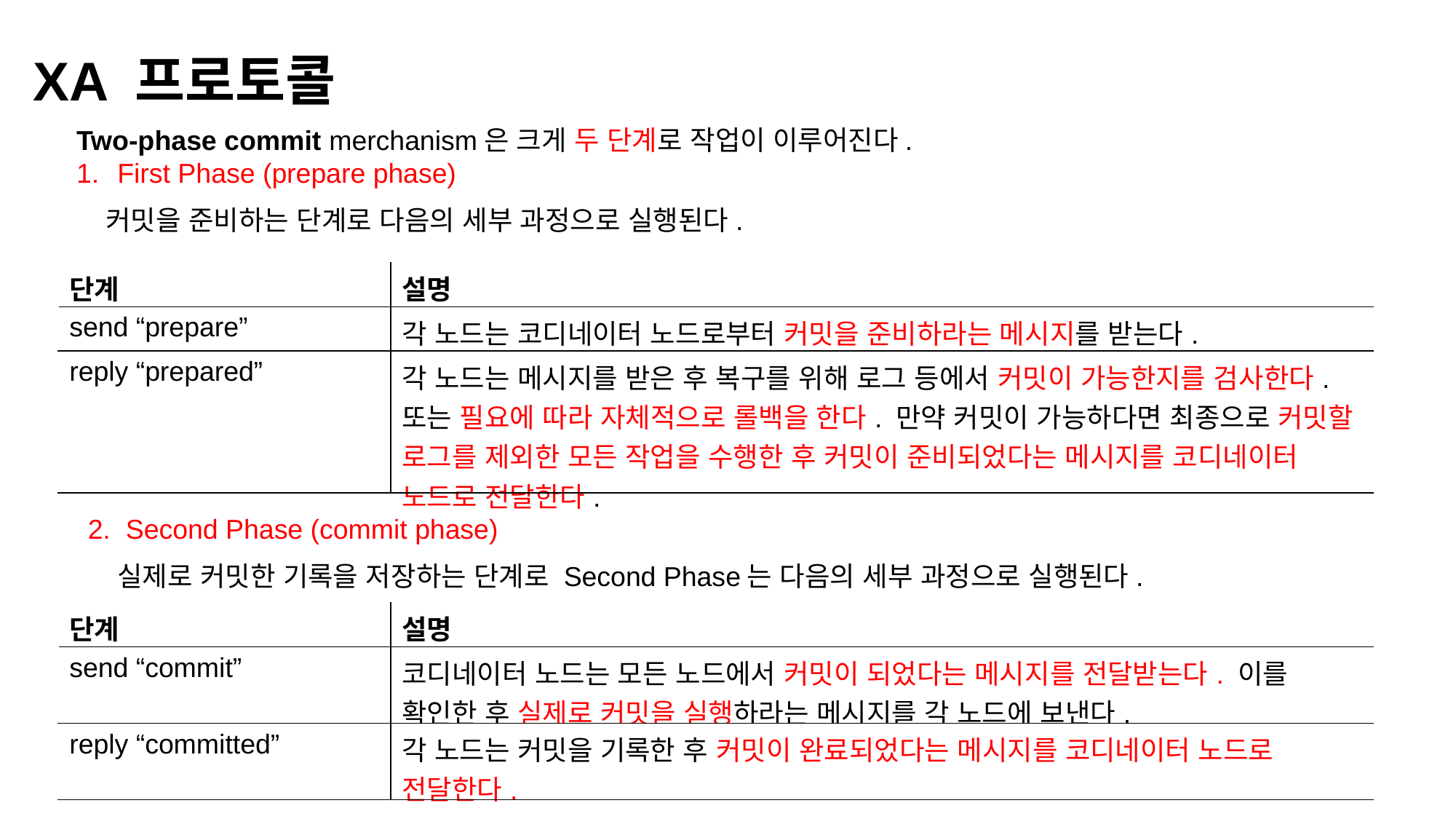

XA 프로토콜
Two-phase commit merchanism은 크게 두 단계로 작업이 이루어진다.
First Phase (prepare phase)

   커밋을 준비하는 단계로 다음의 세부 과정으로 실행된다.

| 단계 | 설명 |
| --- | --- |
| send “prepare” | 각 노드는 코디네이터 노드로부터 커밋을 준비하라는 메시지를 받는다. |
| reply “prepared” | 각 노드는 메시지를 받은 후 복구를 위해 로그 등에서 커밋이 가능한지를 검사한다. 또는 필요에 따라 자체적으로 롤백을 한다. 만약 커밋이 가능하다면 최종으로 커밋할 로그를 제외한 모든 작업을 수행한 후 커밋이 준비되었다는 메시지를 코디네이터 노드로 전달한다. |
2.  Second Phase (commit phase)

   실제로 커밋한 기록을 저장하는 단계로 Second Phase는 다음의 세부 과정으로 실행된다.

| 단계 | 설명 |
| --- | --- |
| send “commit” | 코디네이터 노드는 모든 노드에서 커밋이 되었다는 메시지를 전달받는다. 이를 확인한 후 실제로 커밋을 실행하라는 메시지를 각 노드에 보낸다. |
| reply “committed” | 각 노드는 커밋을 기록한 후 커밋이 완료되었다는 메시지를 코디네이터 노드로 전달한다. |